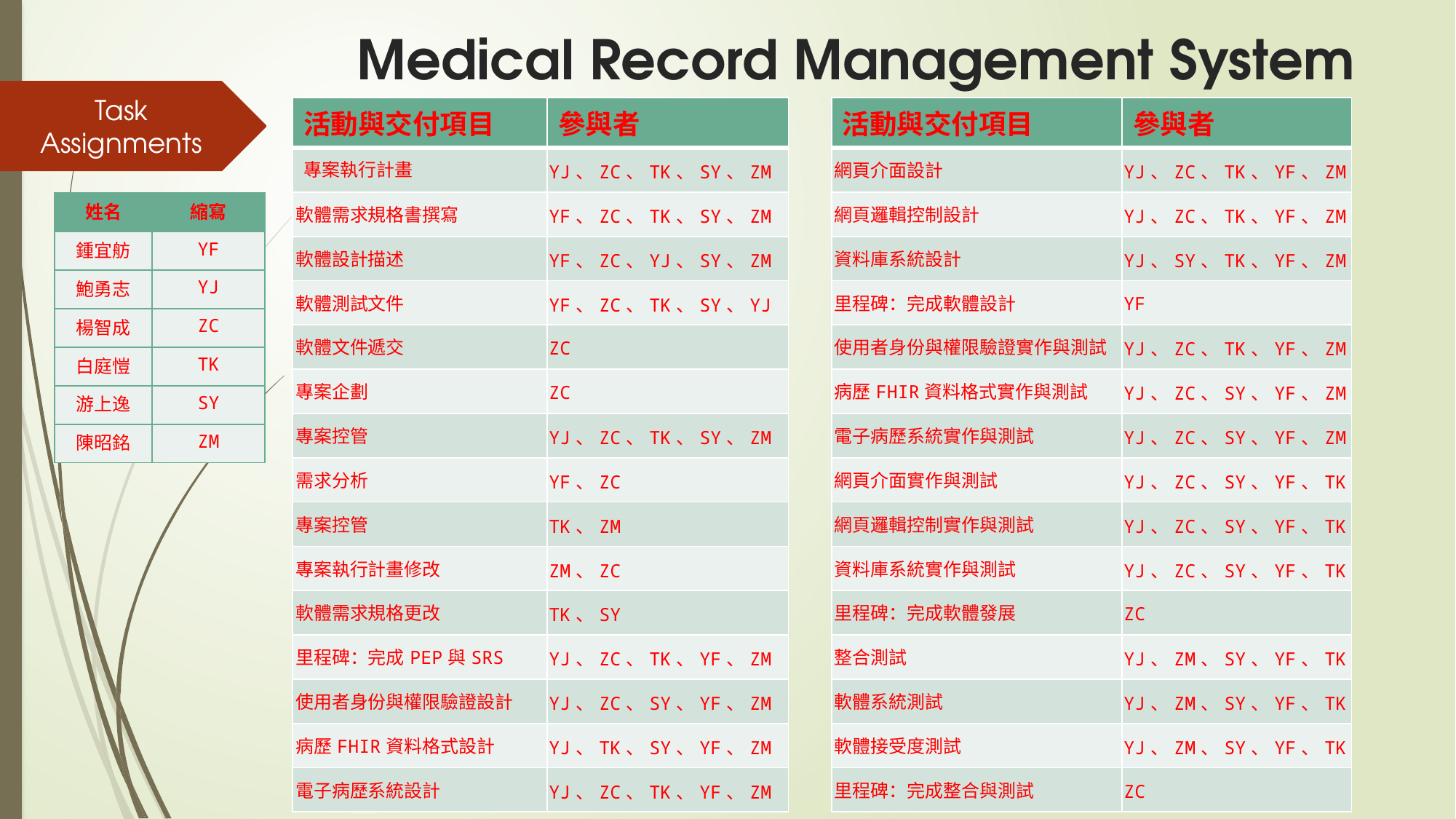

# Medical Record Management System
Task Assignments
| 活動與交付項目 | 參與者 |
| --- | --- |
| 專案執行計畫 | YJ、ZC、TK、SY、ZM |
| 軟體需求規格書撰寫 | YF、ZC、TK、SY、ZM |
| 軟體設計描述 | YF、ZC、YJ、SY、ZM |
| 軟體測試文件 | YF、ZC、TK、SY、YJ |
| 軟體文件遞交 | ZC |
| 專案企劃 | ZC |
| 專案控管 | YJ、ZC、TK、SY、ZM |
| 需求分析 | YF、ZC |
| 專案控管 | TK、ZM |
| 專案執行計畫修改 | ZM、ZC |
| 軟體需求規格更改 | TK、SY |
| 里程碑：完成PEP與SRS | YJ、ZC、TK、YF、ZM |
| 使用者身份與權限驗證設計 | YJ、ZC、SY、YF、ZM |
| 病歷FHIR資料格式設計 | YJ、TK、SY、YF、ZM |
| 電子病歷系統設計 | YJ、ZC、TK、YF、ZM |
| 活動與交付項目 | 參與者 |
| --- | --- |
| 網頁介面設計 | YJ、ZC、TK、YF、ZM |
| 網頁邏輯控制設計 | YJ、ZC、TK、YF、ZM |
| 資料庫系統設計 | YJ、SY、TK、YF、ZM |
| 里程碑：完成軟體設計 | YF |
| 使用者身份與權限驗證實作與測試 | YJ、ZC、TK、YF、ZM |
| 病歷FHIR資料格式實作與測試 | YJ、ZC、SY、YF、ZM |
| 電子病歷系統實作與測試 | YJ、ZC、SY、YF、ZM |
| 網頁介面實作與測試 | YJ、ZC、SY、YF、TK |
| 網頁邏輯控制實作與測試 | YJ、ZC、SY、YF、TK |
| 資料庫系統實作與測試 | YJ、ZC、SY、YF、TK |
| 里程碑：完成軟體發展 | ZC |
| 整合測試 | YJ、ZM、SY、YF、TK |
| 軟體系統測試 | YJ、ZM、SY、YF、TK |
| 軟體接受度測試 | YJ、ZM、SY、YF、TK |
| 里程碑：完成整合與測試 | ZC |
| 姓名 | 縮寫 |
| --- | --- |
| 鍾宜舫 | YF |
| 鮑勇志 | YJ |
| 楊智成 | ZC |
| 白庭愷 | TK |
| 游上逸 | SY |
| 陳昭銘 | ZM |